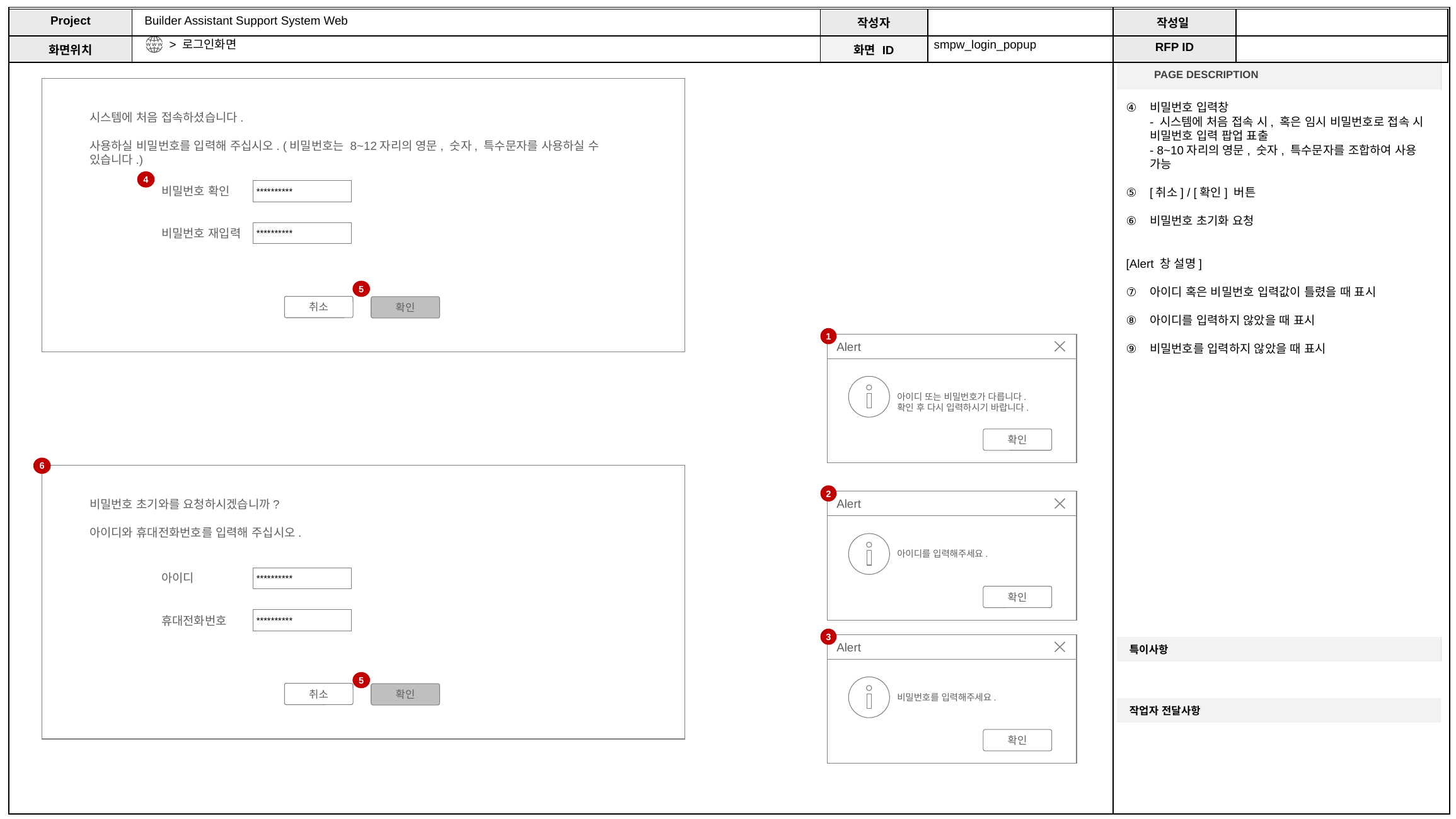

> 로그인화면
smpw_login_popup

시스템에 처음 접속하셨습니다.

사용하실 비밀번호를 입력해 주십시오. (비밀번호는 8~12자리의 영문, 숫자, 특수문자를 사용하실 수 있습니다.)
비밀번호 확인

비밀번호 재입력
**********
**********
취소
확인
비밀번호 입력창
- 시스템에 처음 접속 시, 혹은 임시 비밀번호로 접속 시 비밀번호 입력 팝업 표출
- 8~10자리의 영문, 숫자, 특수문자를 조합하여 사용 가능

[취소] / [확인] 버튼

비밀번호 초기화 요청

[Alert 창 설명]

아이디 혹은 비밀번호 입력값이 틀렸을 때 표시
아이디를 입력하지 않았을 때 표시

비밀번호를 입력하지 않았을 때 표시
4
5
1
Alert

아이디 또는 비밀번호가 다릅니다.
확인 후 다시 입력하시기 바랍니다.
확인
6

비밀번호 초기와를 요청하시겠습니까?

아이디와 휴대전화번호를 입력해 주십시오.
아이디

휴대전화번호
**********
**********
취소
확인
2
Alert

아이디를 입력해주세요.
확인
3
Alert

비밀번호를 입력해주세요.
확인
5